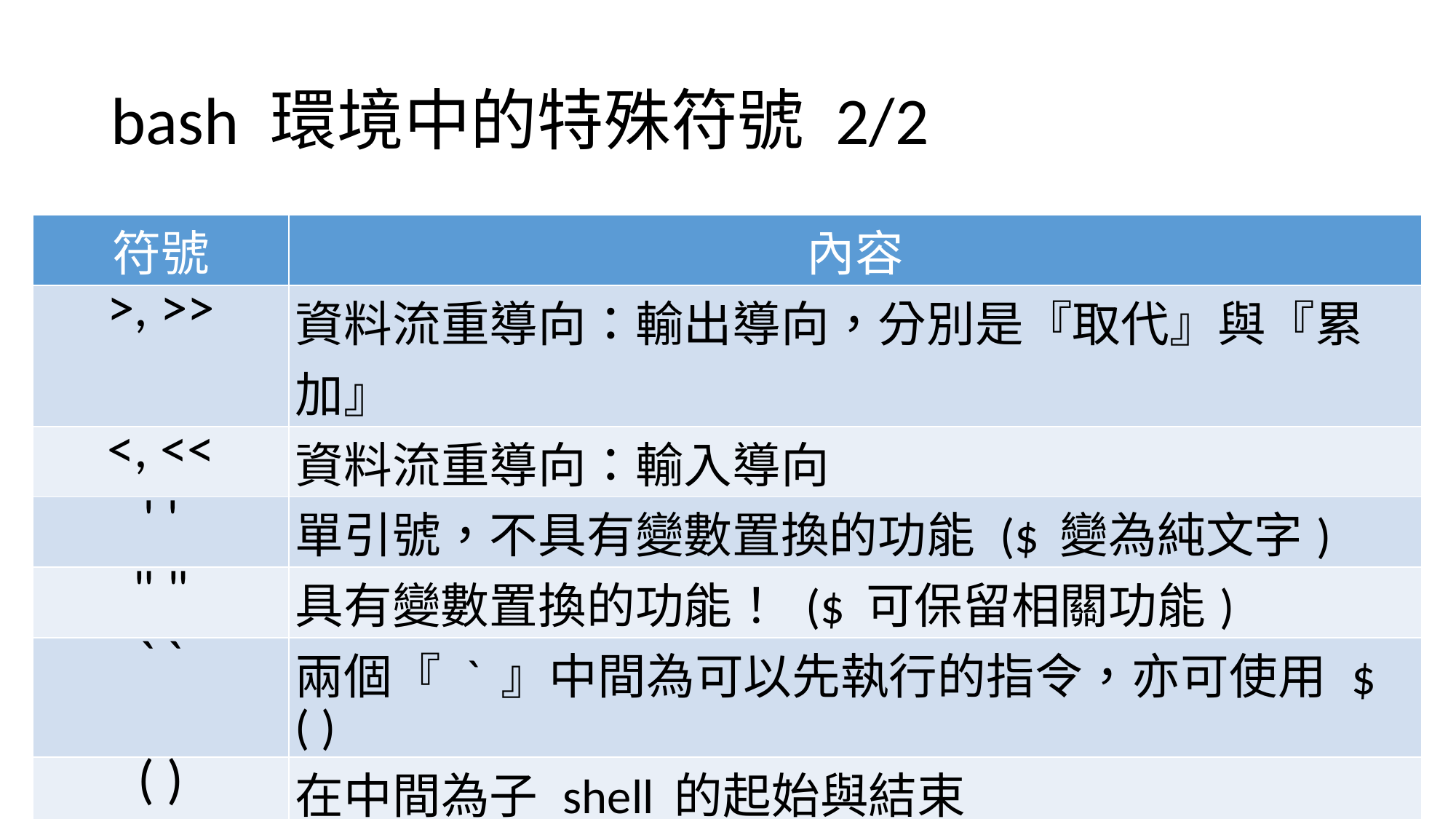

# bash 環境中的特殊符號 2/2
| 符號 | 內容 |
| --- | --- |
| >, >> | 資料流重導向：輸出導向，分別是『取代』與『累加』 |
| <, << | 資料流重導向：輸入導向 |
| ' ' | 單引號，不具有變數置換的功能 ($ 變為純文字) |
| " " | 具有變數置換的功能！ ($ 可保留相關功能) |
| ` ` | 兩個『 ` 』中間為可以先執行的指令，亦可使用 $( ) |
| ( ) | 在中間為子 shell 的起始與結束 |
| { } | 在中間為命令區塊的組合！ |